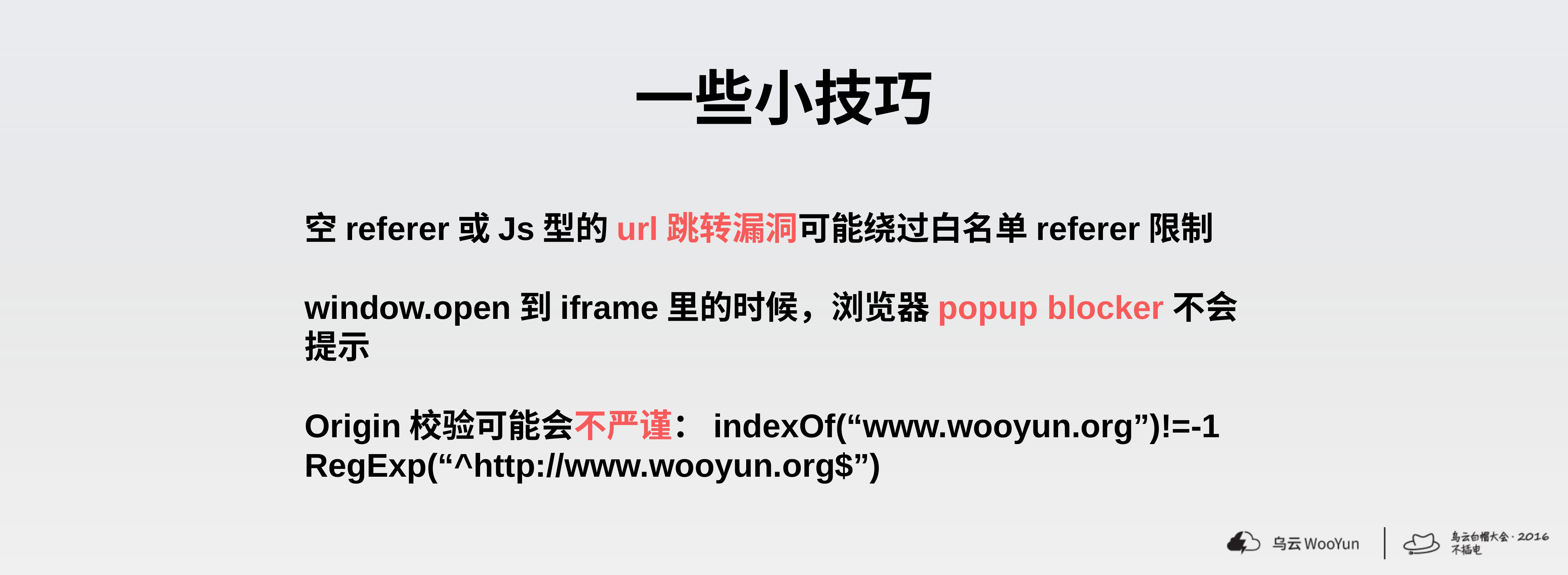

一些小技巧

空referer或Js型的url跳转漏洞可能绕过白名单referer限制

window.open到iframe里的时候，浏览器popup blocker不会提示

Origin校验可能会不严谨：indexOf(“www.wooyun.org”)!=-1 RegExp(“^http://www.wooyun.org$”)